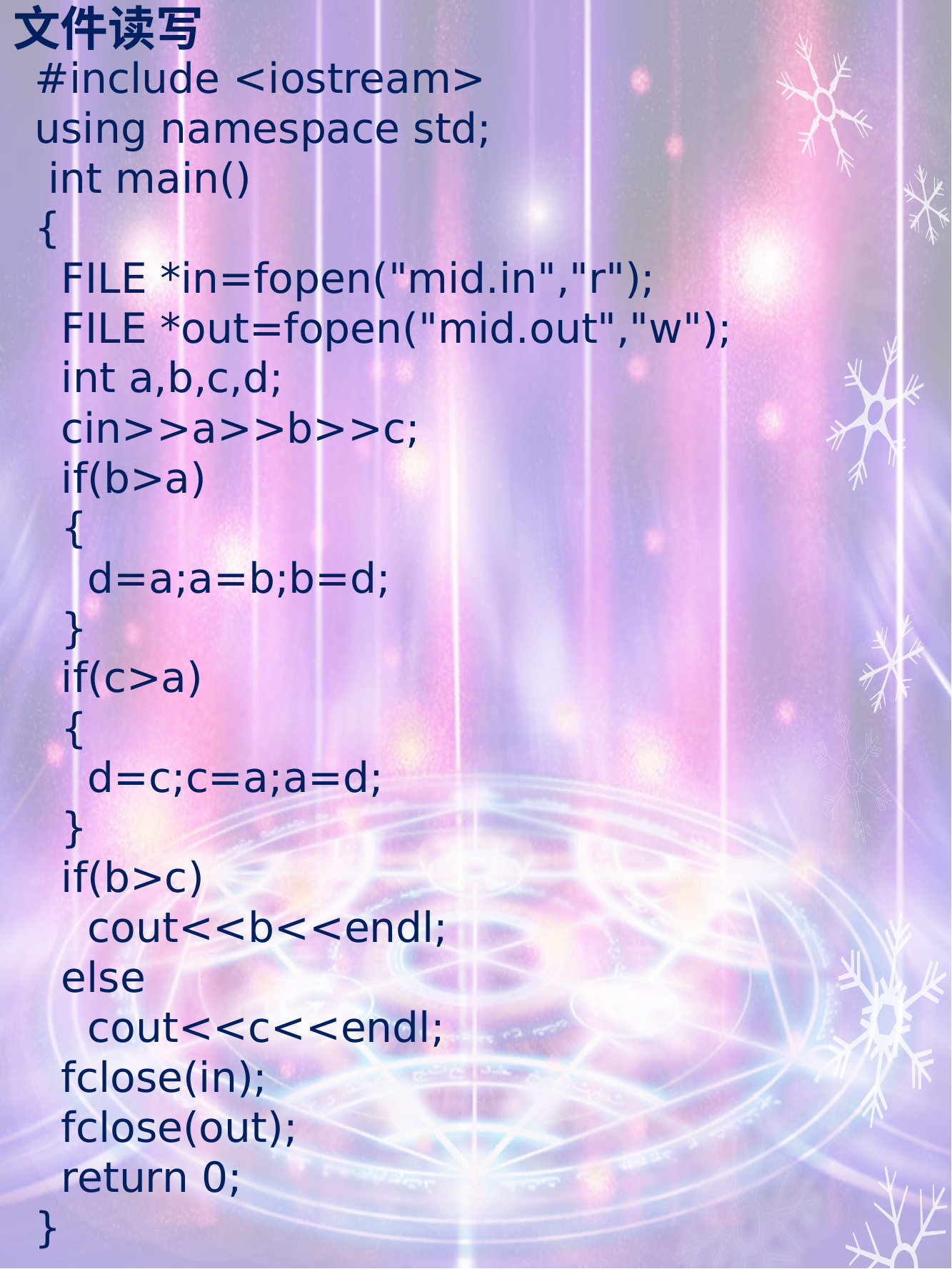

# 文件读写
#include <iostream>
using namespace std;
 int main()
{
  FILE *in=fopen("mid.in","r");
  FILE *out=fopen("mid.out","w");
  int a,b,c,d;
  cin>>a>>b>>c;
  if(b>a)
  {
    d=a;a=b;b=d;
  }
  if(c>a)
  {
    d=c;c=a;a=d;
  }
  if(b>c)
    cout<<b<<endl;
  else
    cout<<c<<endl;
  fclose(in);
  fclose(out);
  return 0;
}